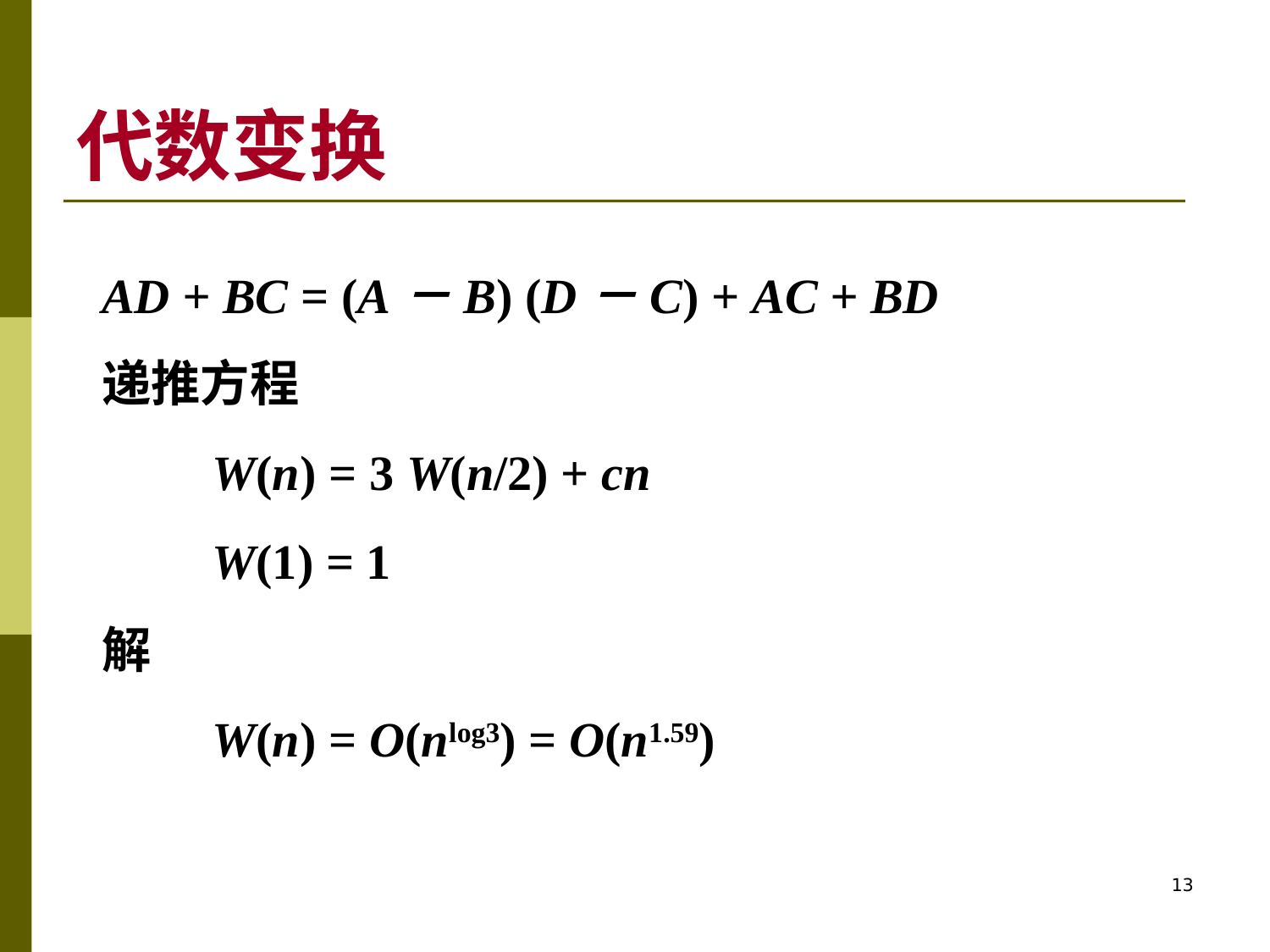

# 代数变换
AD + BC = (A－B) (D－C) + AC + BD
递推方程
         W(n) = 3 W(n/2) + cn
         W(1) = 1
解
         W(n) = O(nlog3) = O(n1.59)
13